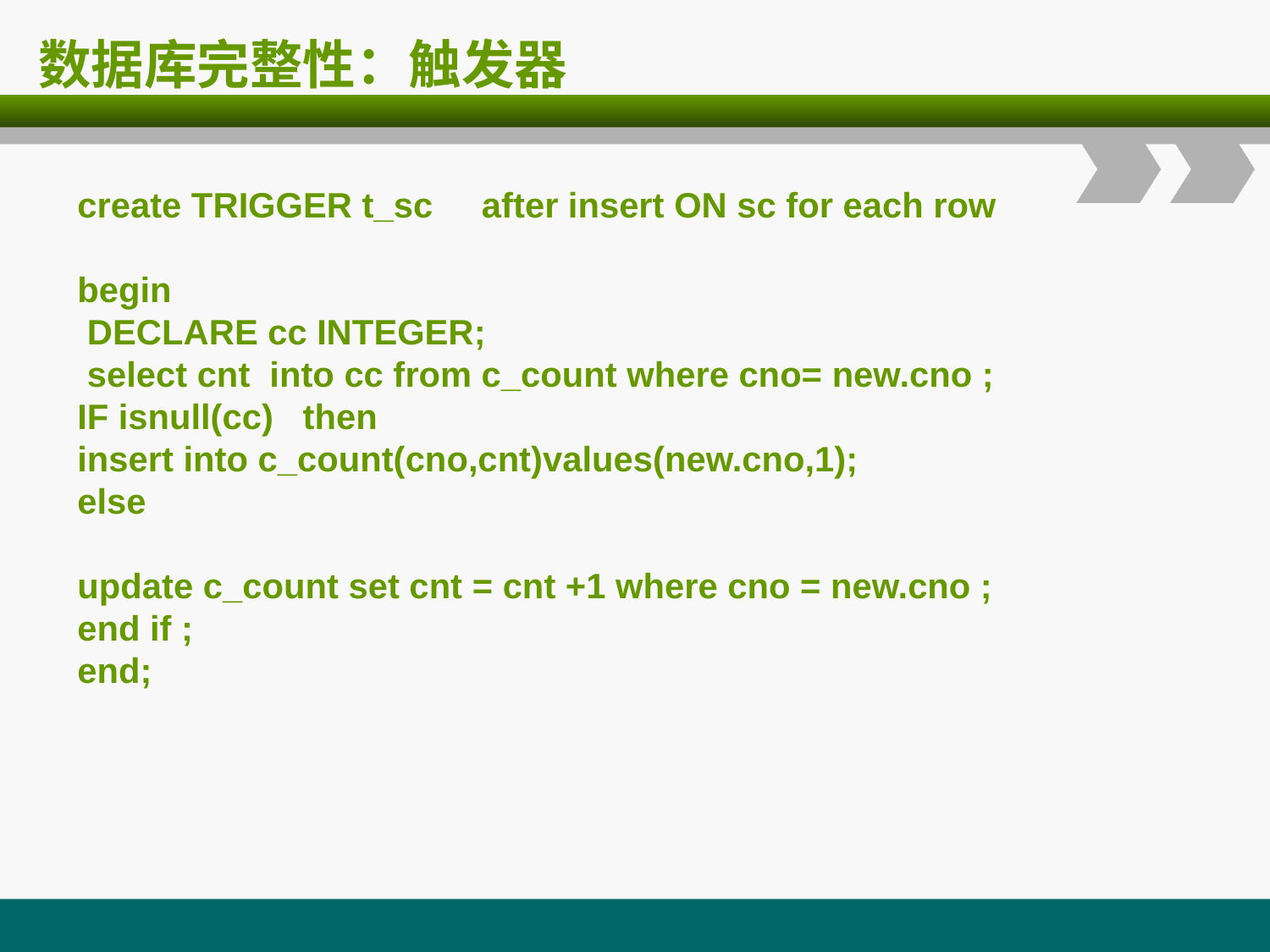

# 数据库完整性：触发器
create TRIGGER t_sc     after insert ON sc for each row

begin
 DECLARE cc INTEGER;
 select cnt  into cc from c_count where cno= new.cno ;
IF isnull(cc)   then
insert into c_count(cno,cnt)values(new.cno,1);
else

update c_count set cnt = cnt +1 where cno = new.cno ;
end if ;
end;